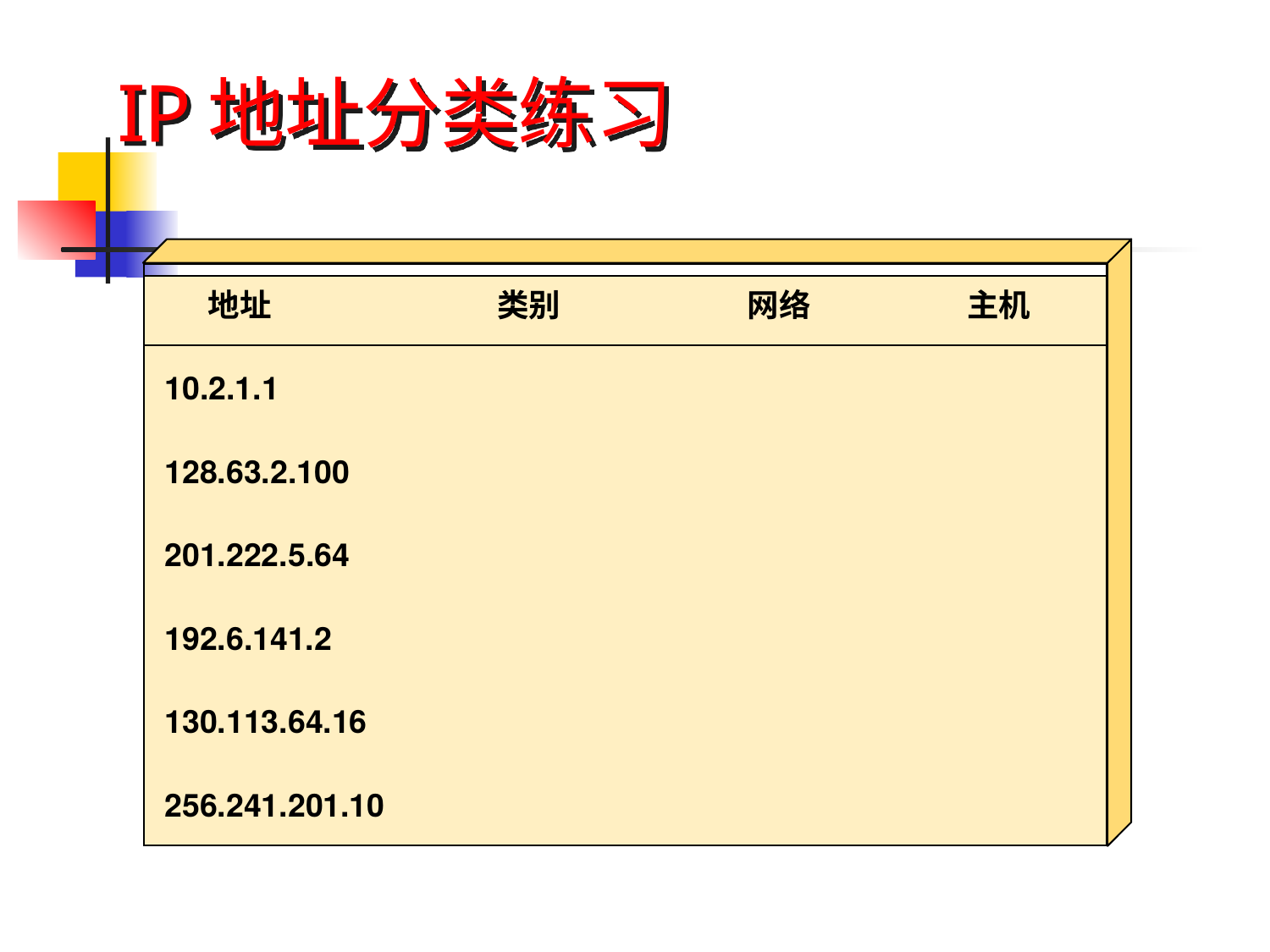

# IP地址分类练习

地址
类别
网络
主机
10.2.1.1
128.63.2.100
201.222.5.64
192.6.141.2
130.113.64.16
256.241.201.10